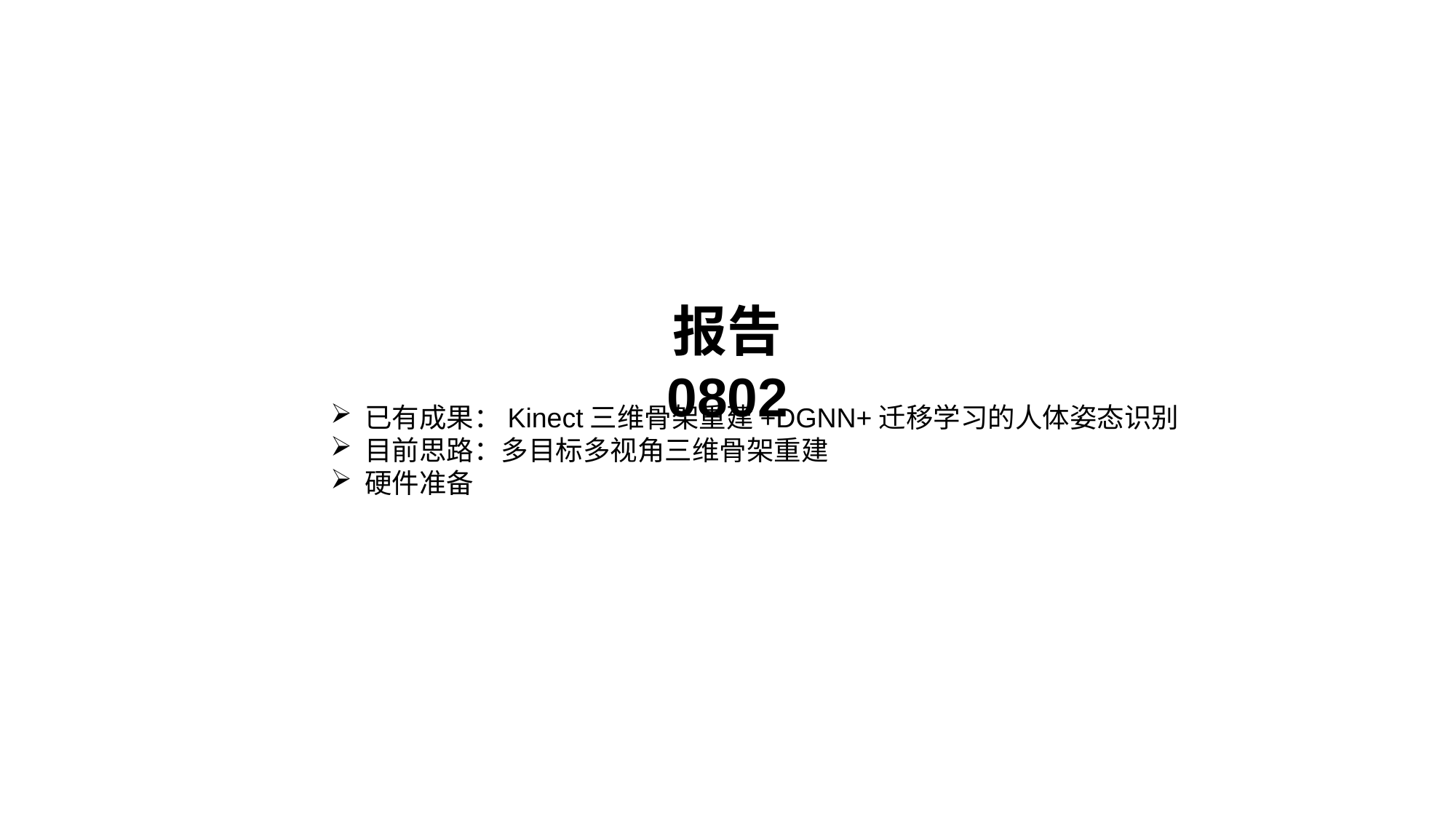

报告 0802
已有成果：Kinect三维骨架重建+DGNN+迁移学习的人体姿态识别
目前思路：多目标多视角三维骨架重建
硬件准备